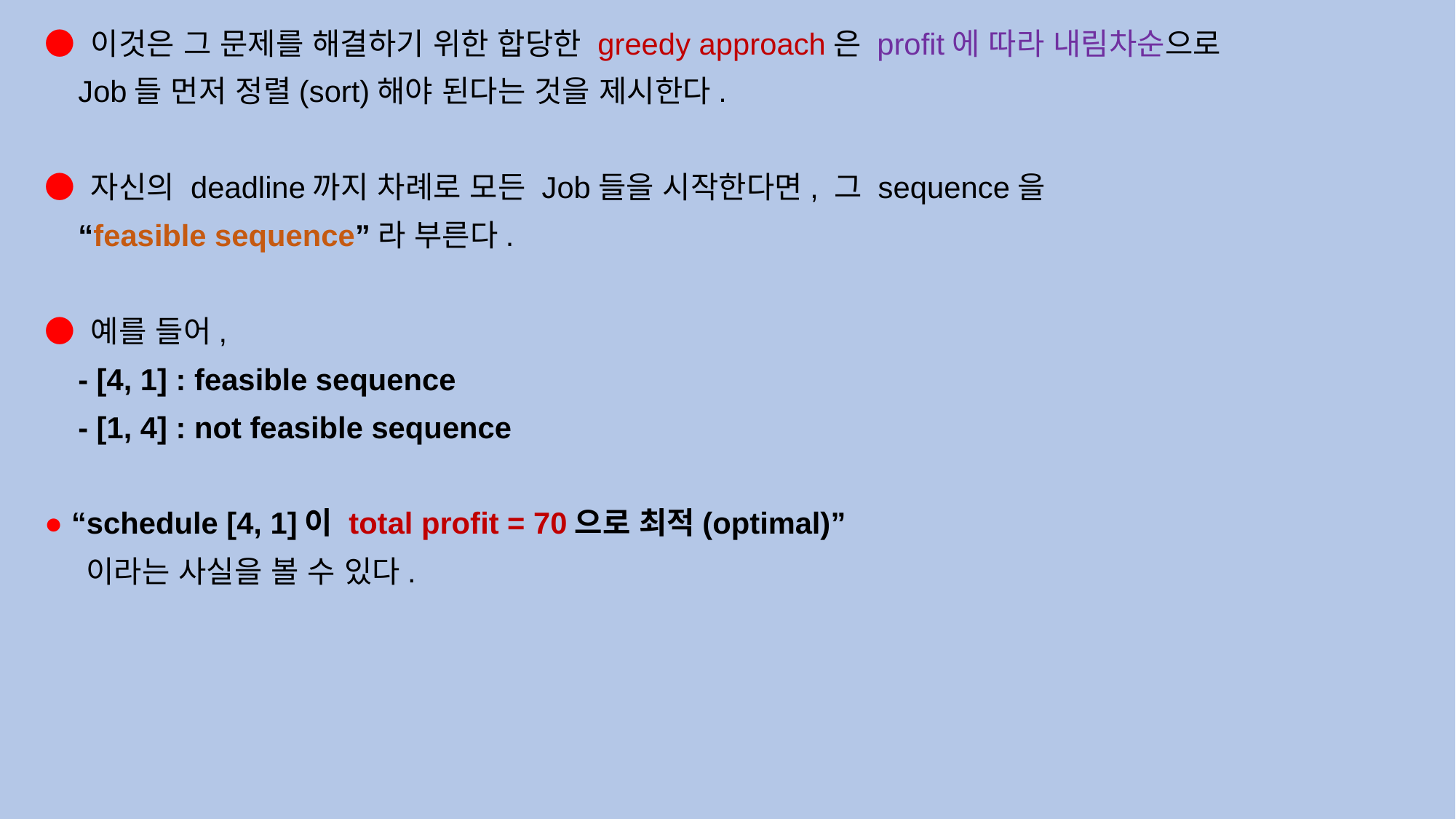

● 이것은 그 문제를 해결하기 위한 합당한 greedy approach은 profit에 따라 내림차순으로
    Job들 먼저 정렬(sort)해야 된다는 것을 제시한다.

● 자신의 deadline까지 차례로 모든 Job들을 시작한다면, 그 sequence을
    “feasible sequence”라 부른다.

● 예를 들어,
    - [4, 1] : feasible sequence
    - [1, 4] : not feasible sequence

● “schedule [4, 1]이 total profit = 70으로 최적(optimal)”
    이라는 사실을 볼 수 있다.